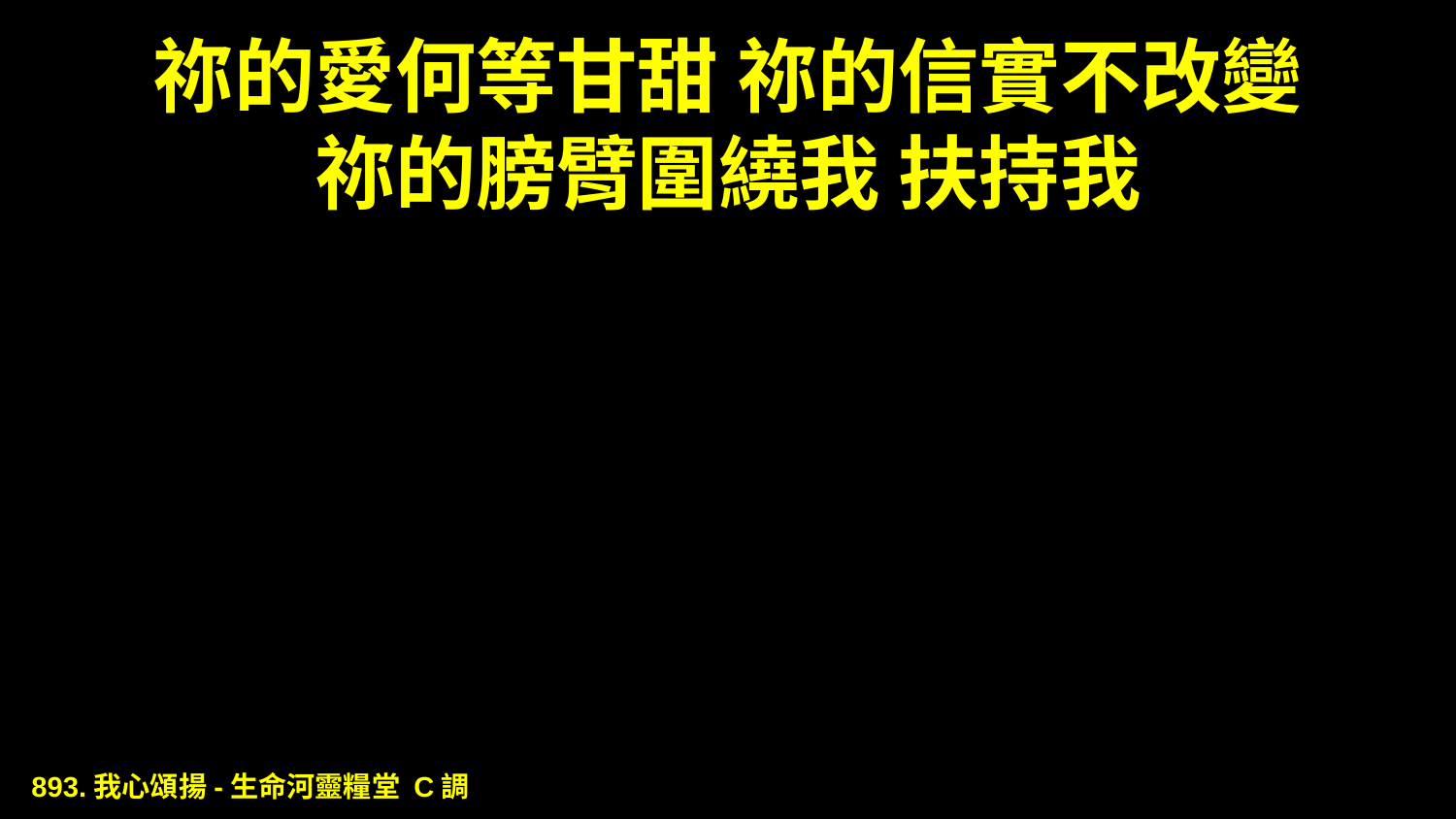

# 祢的愛何等甘甜 祢的信實不改變 祢的膀臂圍繞我 扶持我
893.我心頌揚-生命河靈糧堂 C調